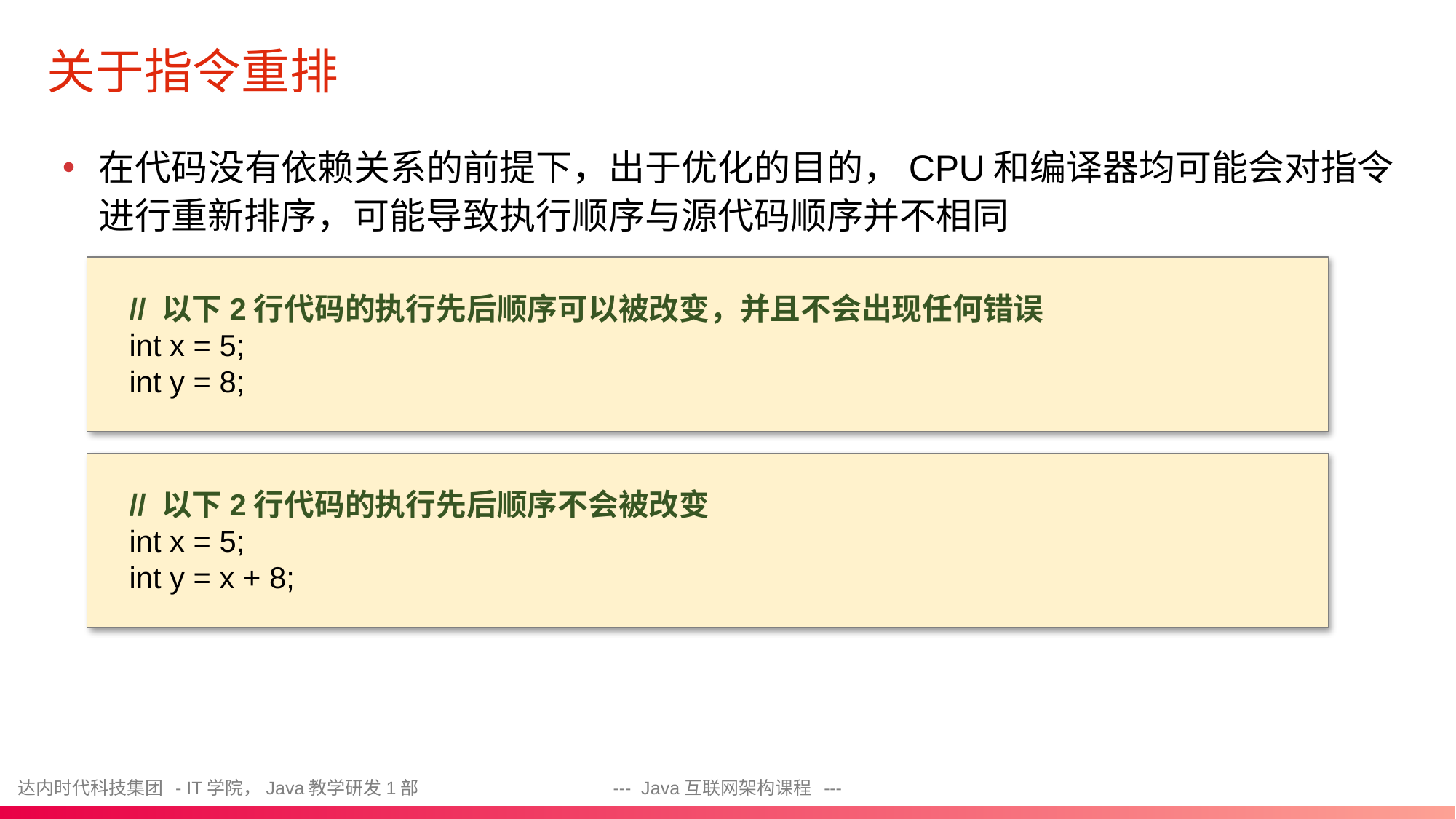

# 关于指令重排
在代码没有依赖关系的前提下，出于优化的目的，CPU和编译器均可能会对指令进行重新排序，可能导致执行顺序与源代码顺序并不相同

// 以下2行代码的执行先后顺序可以被改变，并且不会出现任何错误
int x = 5;
int y = 8;

// 以下2行代码的执行先后顺序不会被改变
int x = 5;
int y = x + 8;